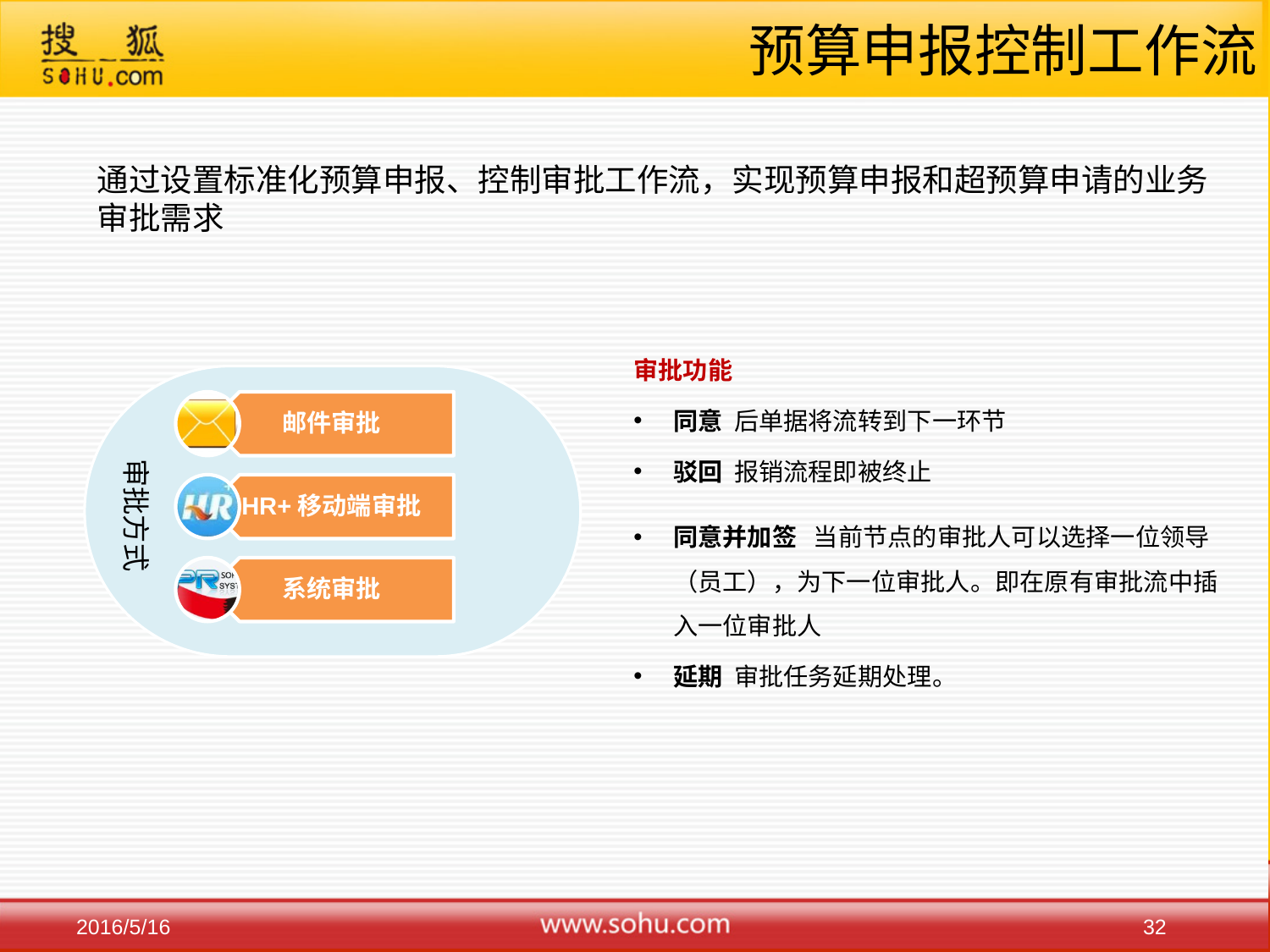

# 预算申报控制工作流
通过设置标准化预算申报、控制审批工作流，实现预算申报和超预算申请的业务审批需求
审批功能
同意  后单据将流转到下一环节
驳回  报销流程即被终止
同意并加签   当前节点的审批人可以选择一位领导（员工），为下一位审批人。即在原有审批流中插入一位审批人
延期  审批任务延期处理。

邮件审批
HR+移动端审批
系统审批
审批方式
32